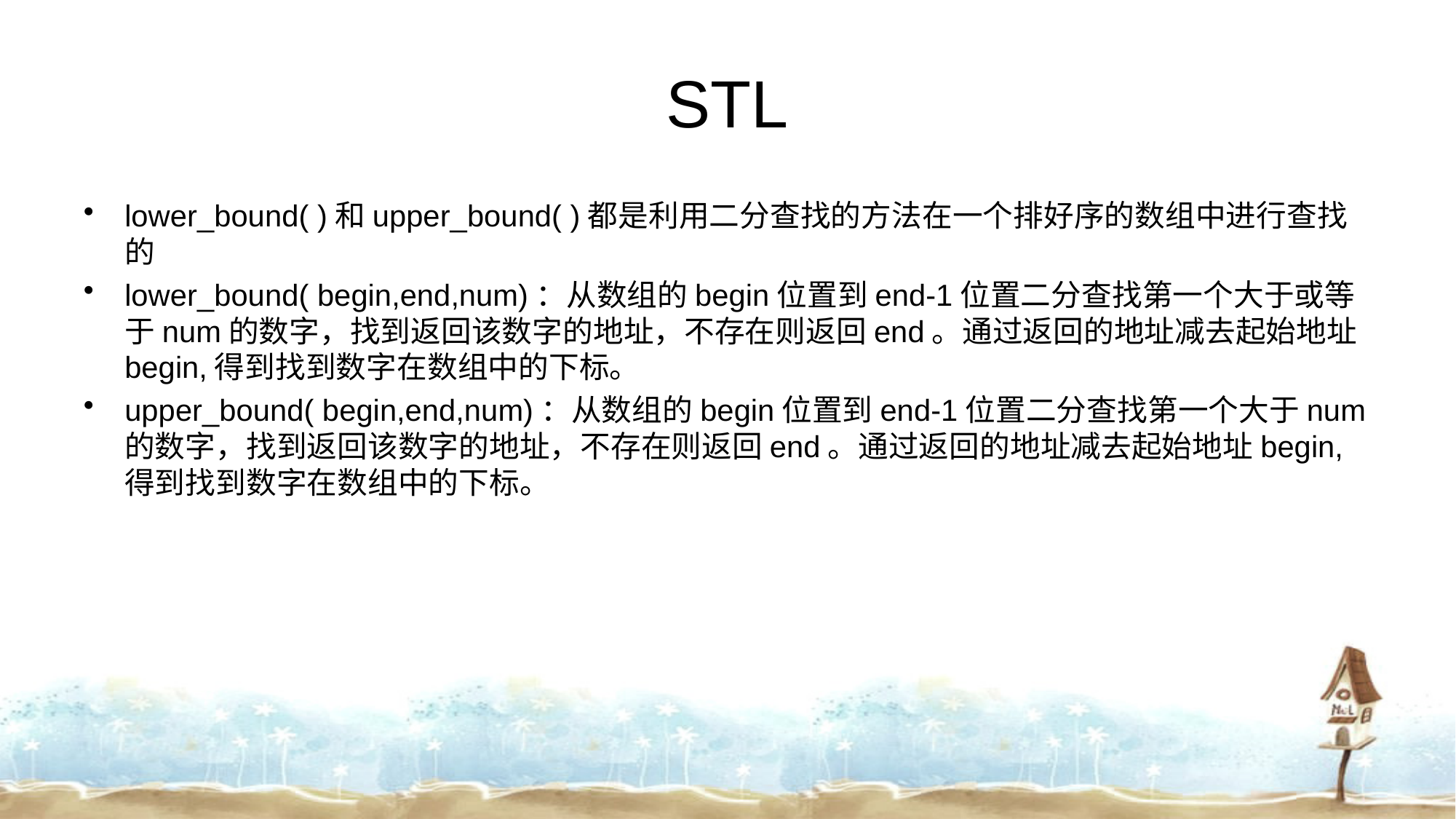

# STL
lower_bound( )和upper_bound( )都是利用二分查找的方法在一个排好序的数组中进行查找的
lower_bound( begin,end,num)：从数组的begin位置到end-1位置二分查找第一个大于或等于num的数字，找到返回该数字的地址，不存在则返回end。通过返回的地址减去起始地址begin,得到找到数字在数组中的下标。
upper_bound( begin,end,num)：从数组的begin位置到end-1位置二分查找第一个大于num的数字，找到返回该数字的地址，不存在则返回end。通过返回的地址减去起始地址begin,得到找到数字在数组中的下标。